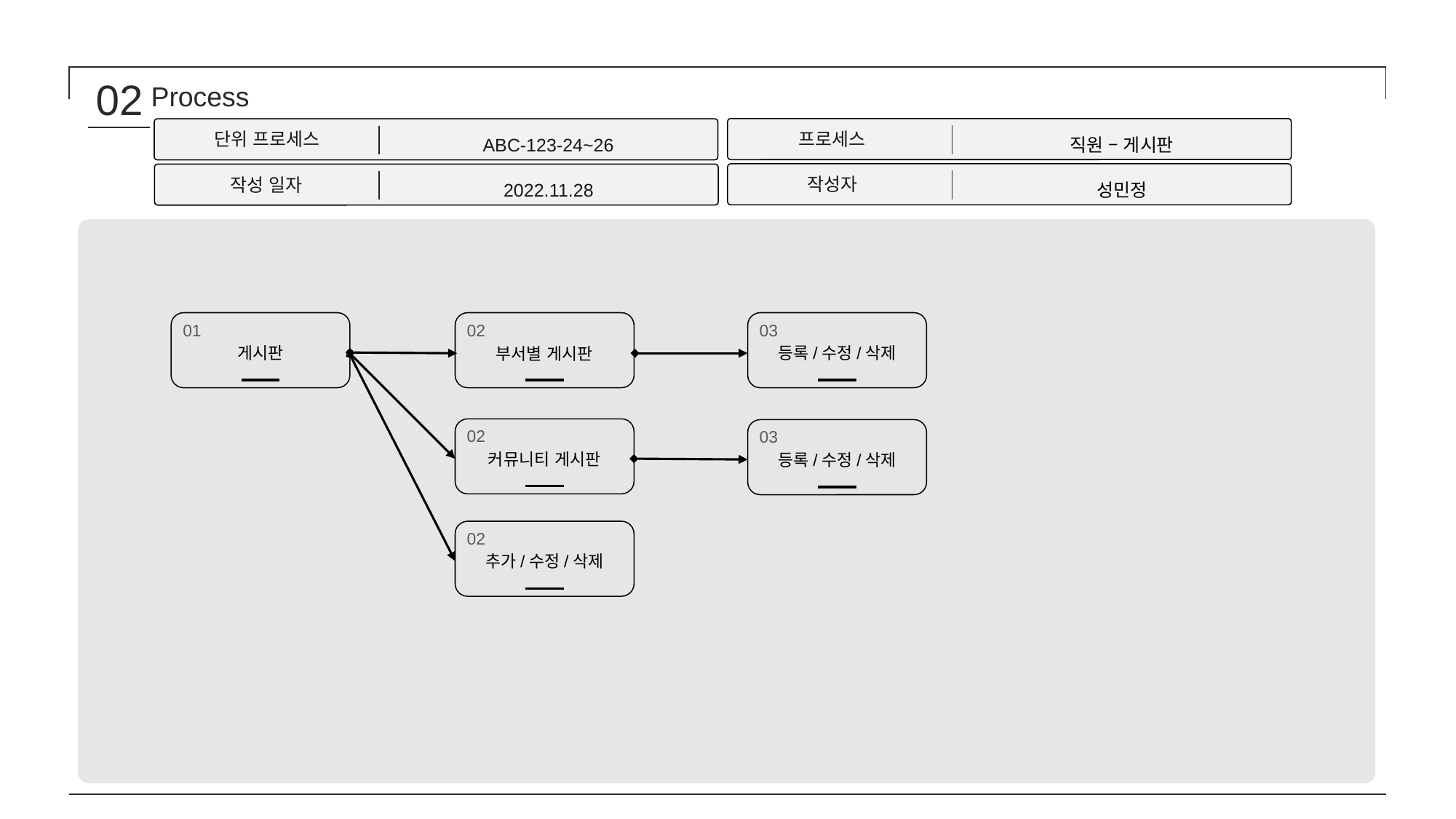

02
Process

프로세스
직원 – 게시판

단위 프로세스
ABC-123-24~26

작성자
성민정

작성 일자
2022.11.28

01
게시판

02
부서별 게시판

03
등록/수정/삭제

02
커뮤니티 게시판

03
등록/수정/삭제

02
추가/수정/삭제